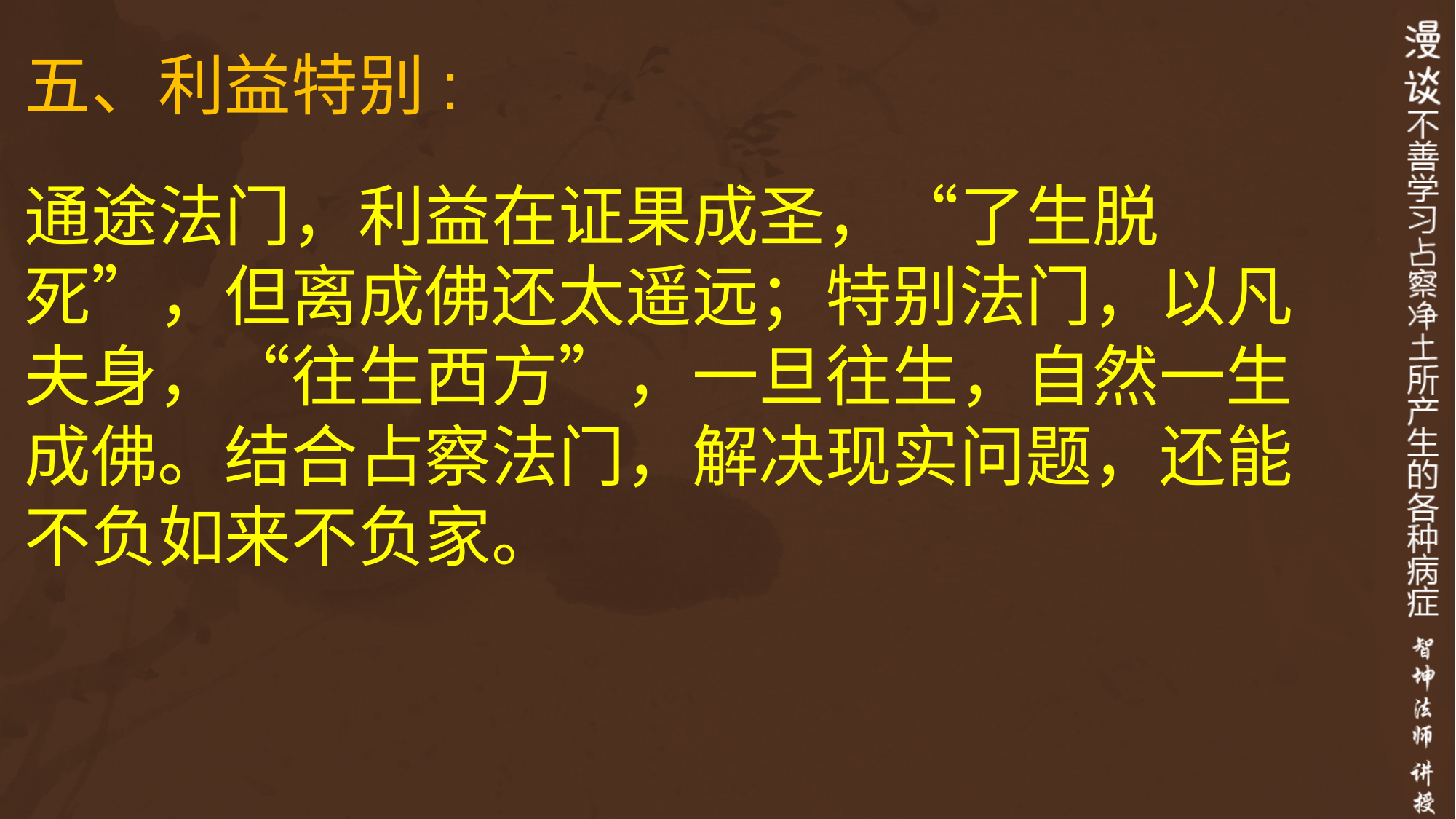

五、利益特别:

通途法门，利益在证果成圣，“了生脱死”，但离成佛还太遥远；特别法门，以凡夫身，“往生西方”，一旦往生，自然一生成佛。结合占察法门，解决现实问题，还能不负如来不负家。